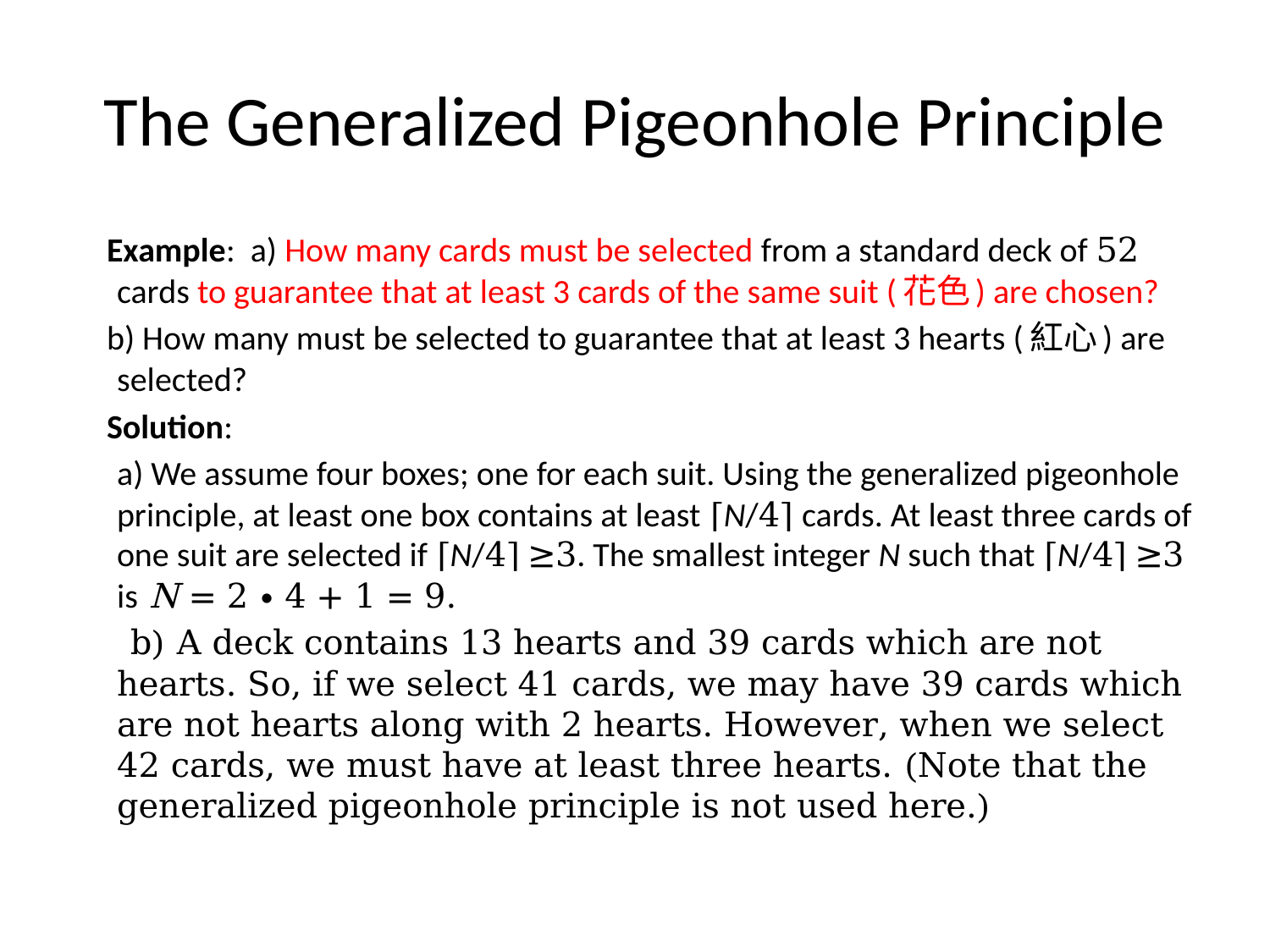

# The Generalized Pigeonhole Principle
    Example:  a) How many cards must be selected from a standard deck of 52 cards to guarantee that at least 3 cards of the same suit (花色) are chosen?
    b) How many must be selected to guarantee that at least 3 hearts (紅心) are selected?
    Solution:
	a) We assume four boxes; one for each suit. Using the generalized pigeonhole principle, at least one box contains at least ⌈N/4⌉ cards. At least three cards of one suit are selected if ⌈N/4⌉ ≥3. The smallest integer N such that ⌈N/4⌉ ≥3 is N = 2 ∙ 4 + 1 = 9.
     b) A deck contains 13 hearts and 39 cards which are not hearts. So, if we select 41 cards, we may have 39 cards which are not hearts along with 2 hearts. However, when we select 42 cards, we must have at least three hearts. (Note that the generalized pigeonhole principle is not used here.)